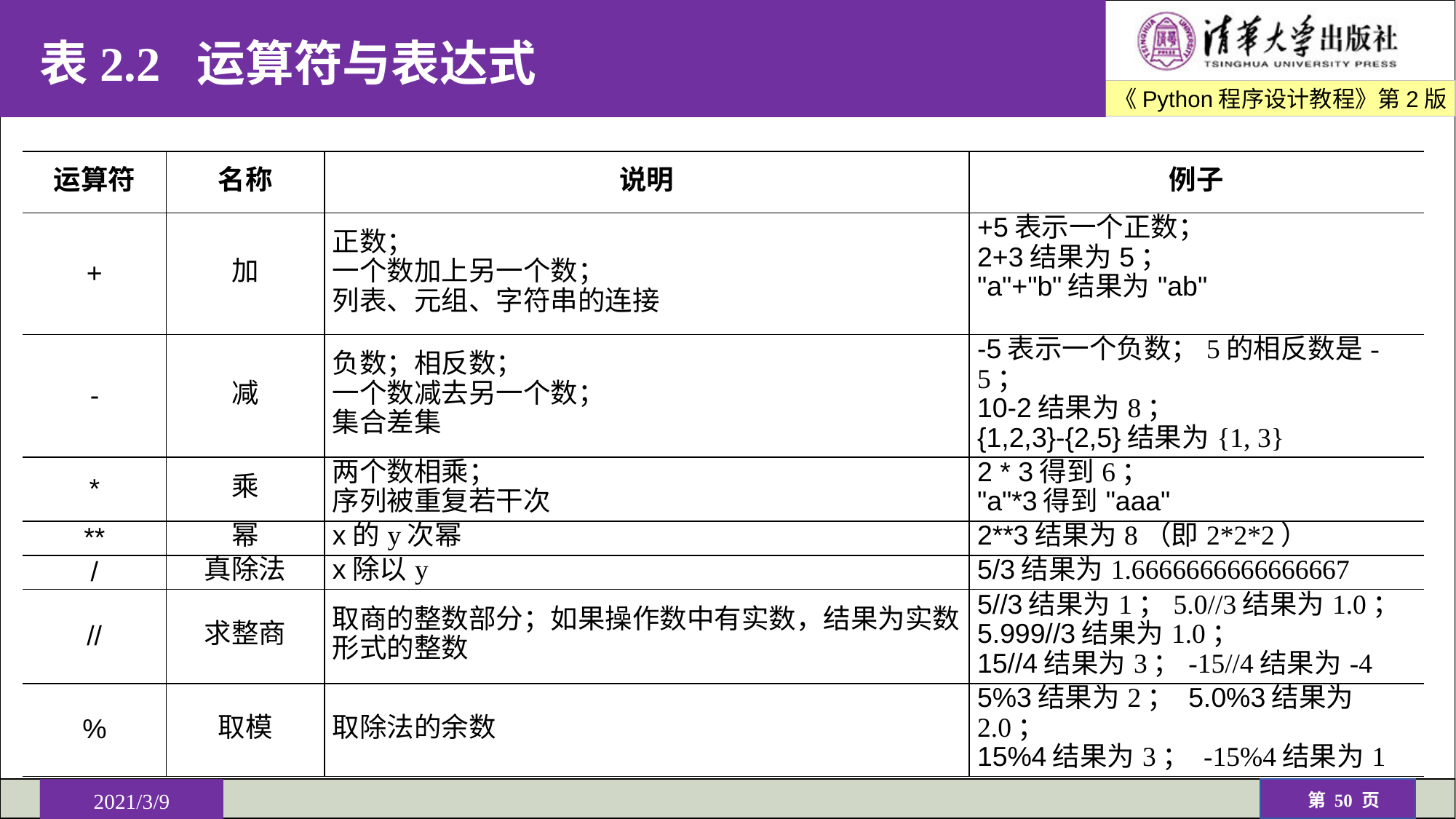

# 表2.2  运算符与表达式
| 运算符 | 名称 | 说明 | 例子 |
| --- | --- | --- | --- |
| + | 加 | 正数； 一个数加上另一个数； 列表、元组、字符串的连接 | +5表示一个正数； 2+3结果为5； "a"+"b"结果为"ab" |
| - | 减 | 负数；相反数； 一个数减去另一个数； 集合差集 | -5表示一个负数；5的相反数是-5； 10-2结果为8； {1,2,3}-{2,5}结果为{1, 3} |
| \* | 乘 | 两个数相乘； 序列被重复若干次 | 2 \* 3得到6； "a"\*3得到"aaa" |
| \*\* | 幂 | x的y次幂 | 2\*\*3结果为8（即2\*2\*2） |
| / | 真除法 | x除以y | 5/3结果为1.6666666666666667 |
| // | 求整商 | 取商的整数部分；如果操作数中有实数，结果为实数形式的整数 | 5//3结果为1；5.0//3结果为1.0； 5.999//3结果为1.0； 15//4结果为3；-15//4结果为-4 |
| % | 取模 | 取除法的余数 | 5%3结果为2； 5.0%3结果为2.0； 15%4结果为3； -15%4结果为1 |